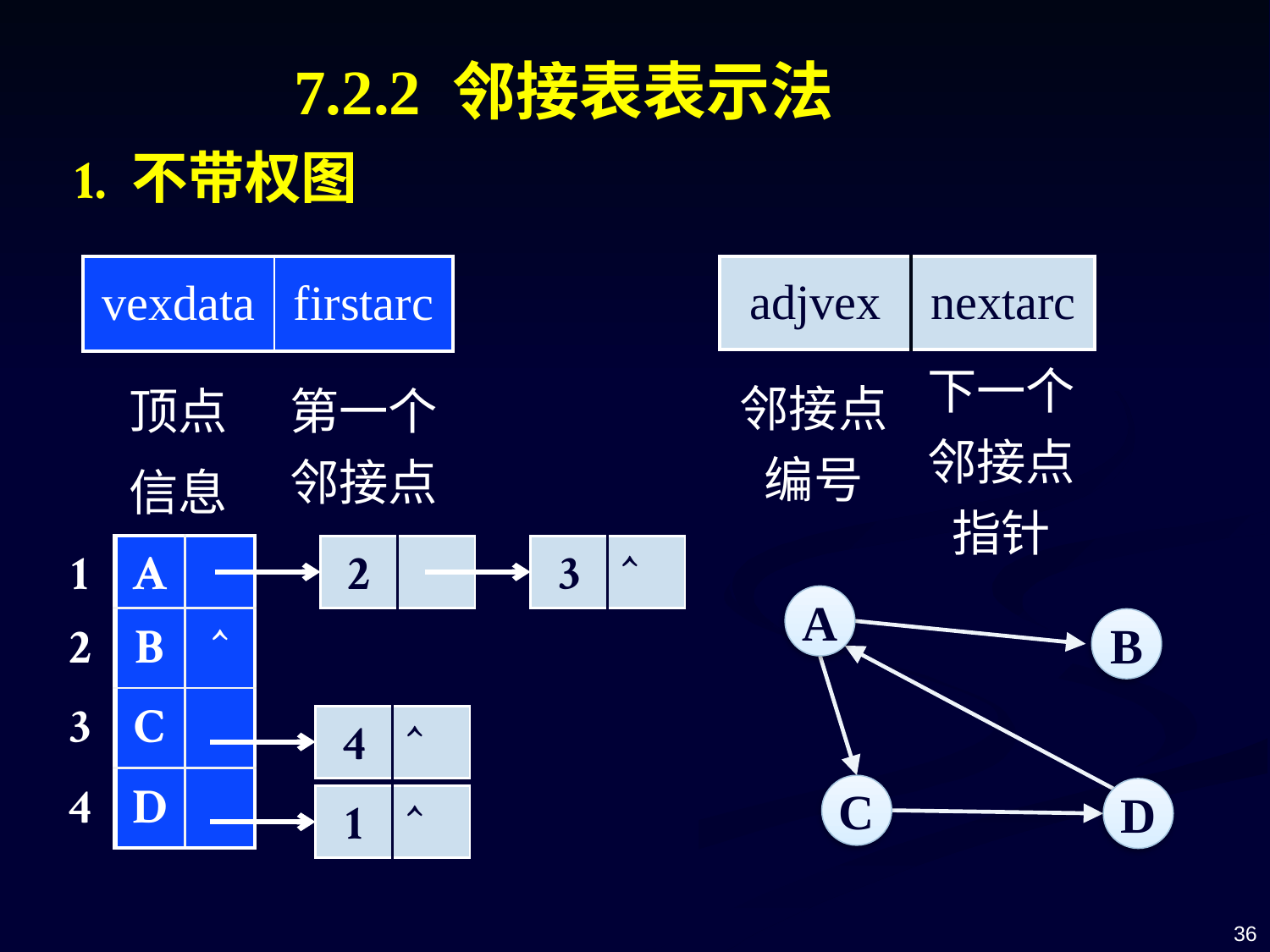

7.2.2 邻接表表示法
1. 不带权图
| vexdata | firstarc |
| --- | --- |
| adjvex | nextarc |
| --- | --- |
| 邻接点编号 | 下一个邻接点指针 |
| --- | --- |
| 顶点 信息 | 第一个邻接点 |
| --- | --- |
| 1 | A |  |
| --- | --- | --- |
| 2 | B | ^ |
| 3 | C |  |
| 4 | D |  |
| 2 |  |
| --- | --- |
| 3 | ^ |
| --- | --- |
A
B
C
D
| 4 | ^ |
| --- | --- |
| 1 | ^ |
| --- | --- |
36